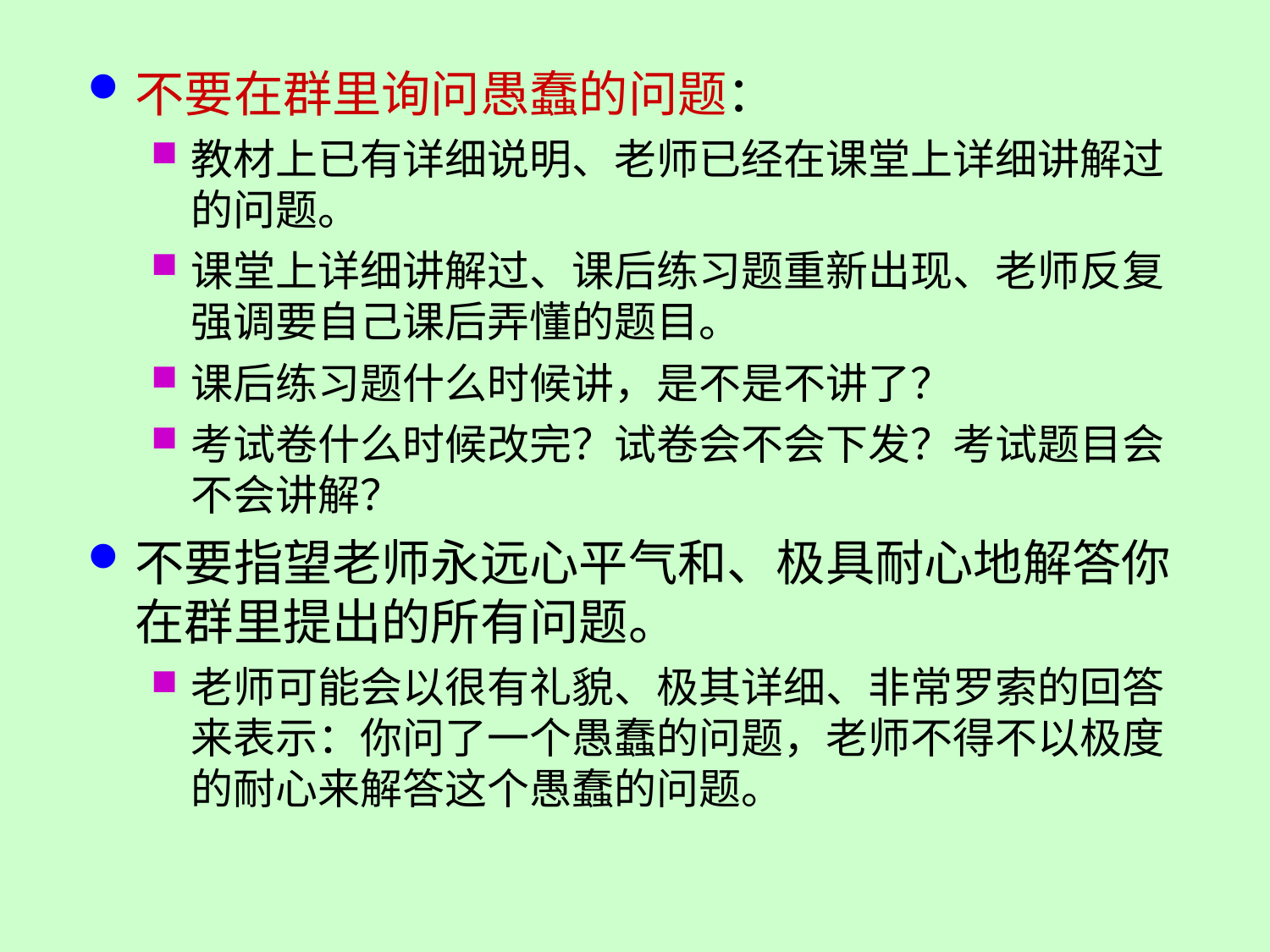

不要在群里询问愚蠢的问题：
教材上已有详细说明、老师已经在课堂上详细讲解过的问题。
课堂上详细讲解过、课后练习题重新出现、老师反复强调要自己课后弄懂的题目。
课后练习题什么时候讲，是不是不讲了？
考试卷什么时候改完？试卷会不会下发？考试题目会不会讲解？
不要指望老师永远心平气和、极具耐心地解答你在群里提出的所有问题。
老师可能会以很有礼貌、极其详细、非常罗索的回答来表示：你问了一个愚蠢的问题，老师不得不以极度的耐心来解答这个愚蠢的问题。
5